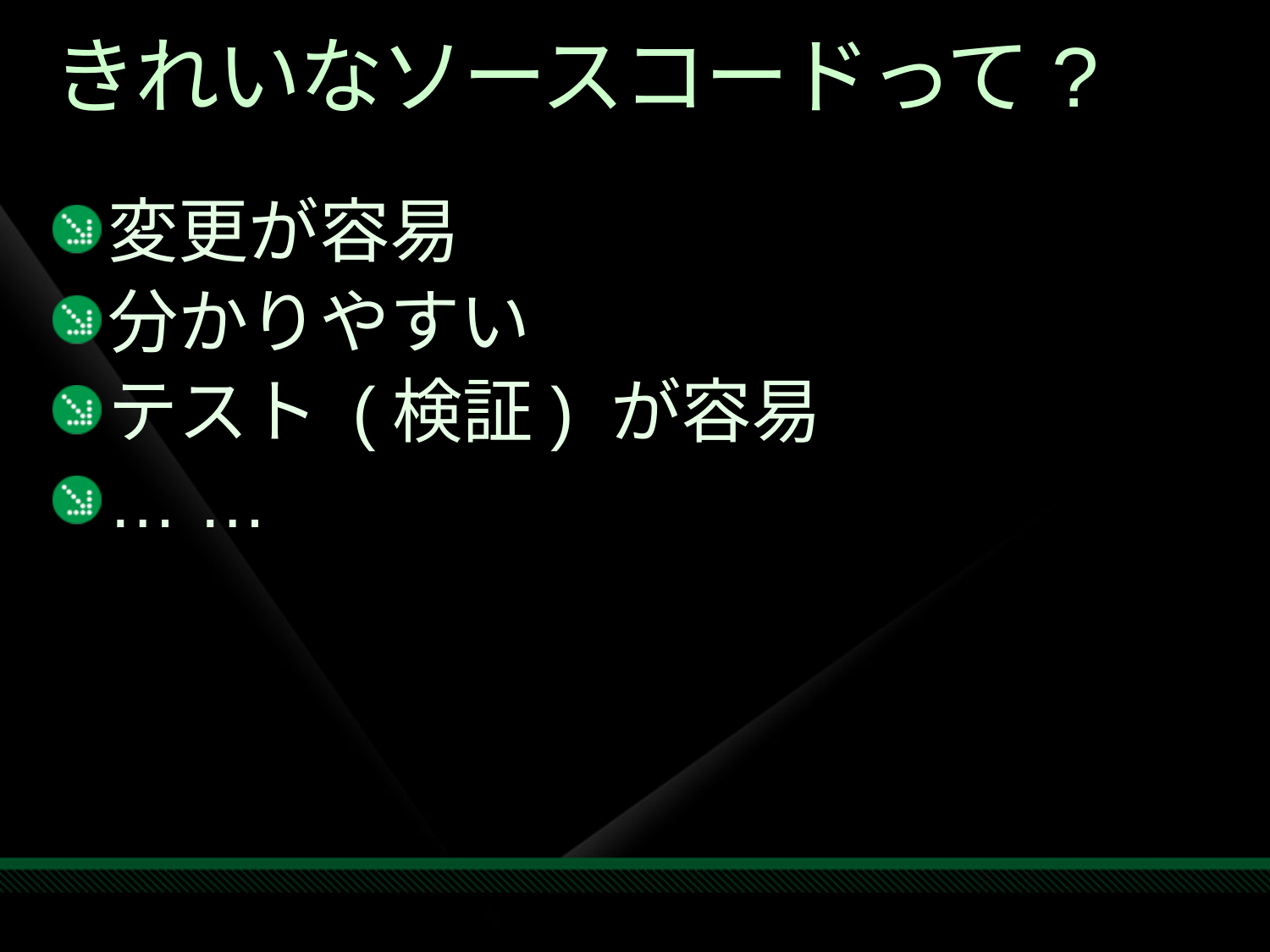

# きれいなソースコードって?
変更が容易
分かりやすい
テスト (検証) が容易
… …